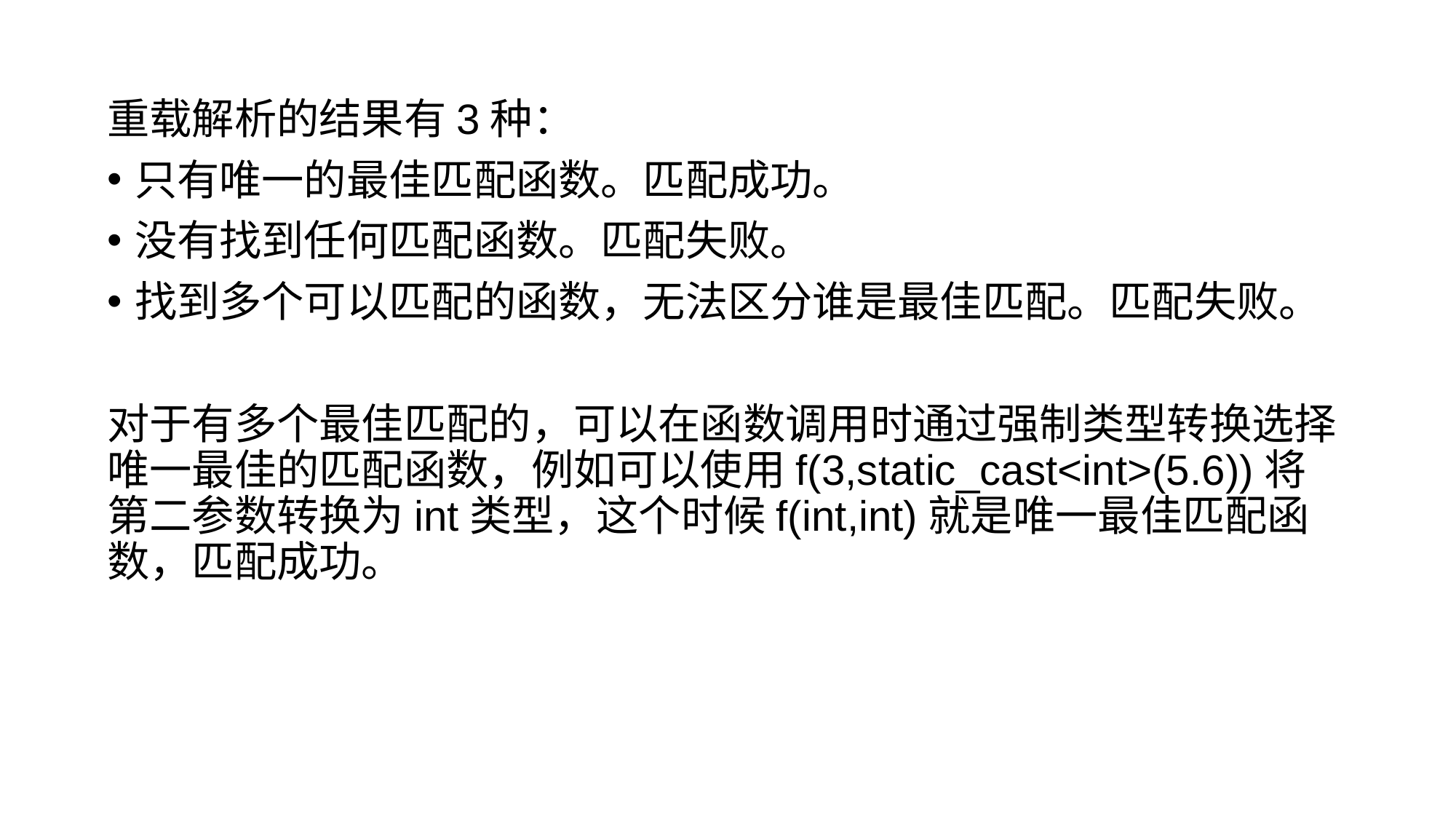

重载解析的结果有3种：
只有唯一的最佳匹配函数。匹配成功。
没有找到任何匹配函数。匹配失败。
找到多个可以匹配的函数，无法区分谁是最佳匹配。匹配失败。

对于有多个最佳匹配的，可以在函数调用时通过强制类型转换选择唯一最佳的匹配函数，例如可以使用f(3,static_cast<int>(5.6))将第二参数转换为int类型，这个时候f(int,int)就是唯一最佳匹配函数，匹配成功。